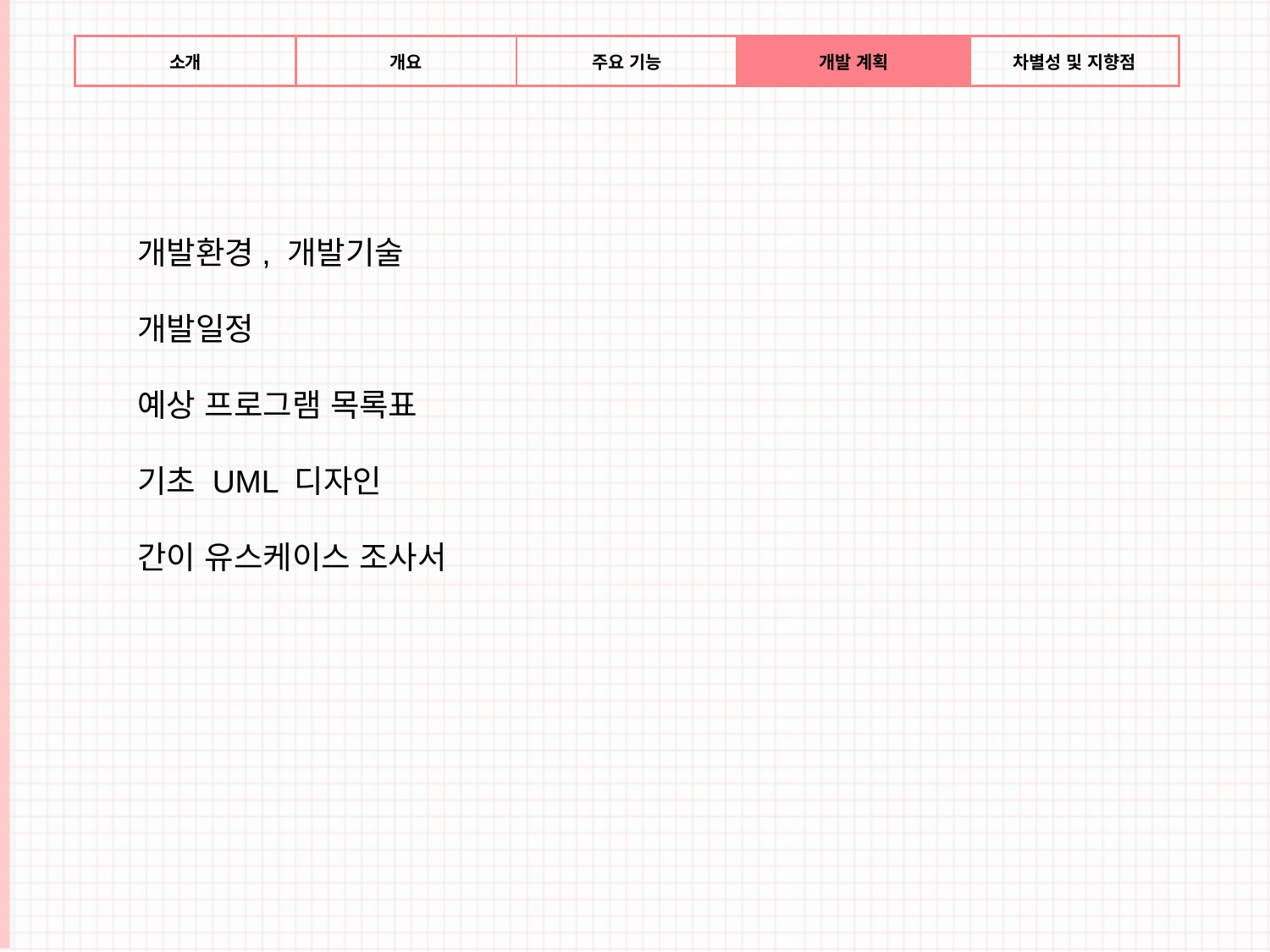

| 소개 | 개요 | 주요 기능 | 개발 계획 | 차별성 및 지향점 |  |
| --- | --- | --- | --- | --- | --- |
개발환경, 개발기술

개발일정

예상 프로그램 목록표

기초 UML 디자인

간이 유스케이스 조사서